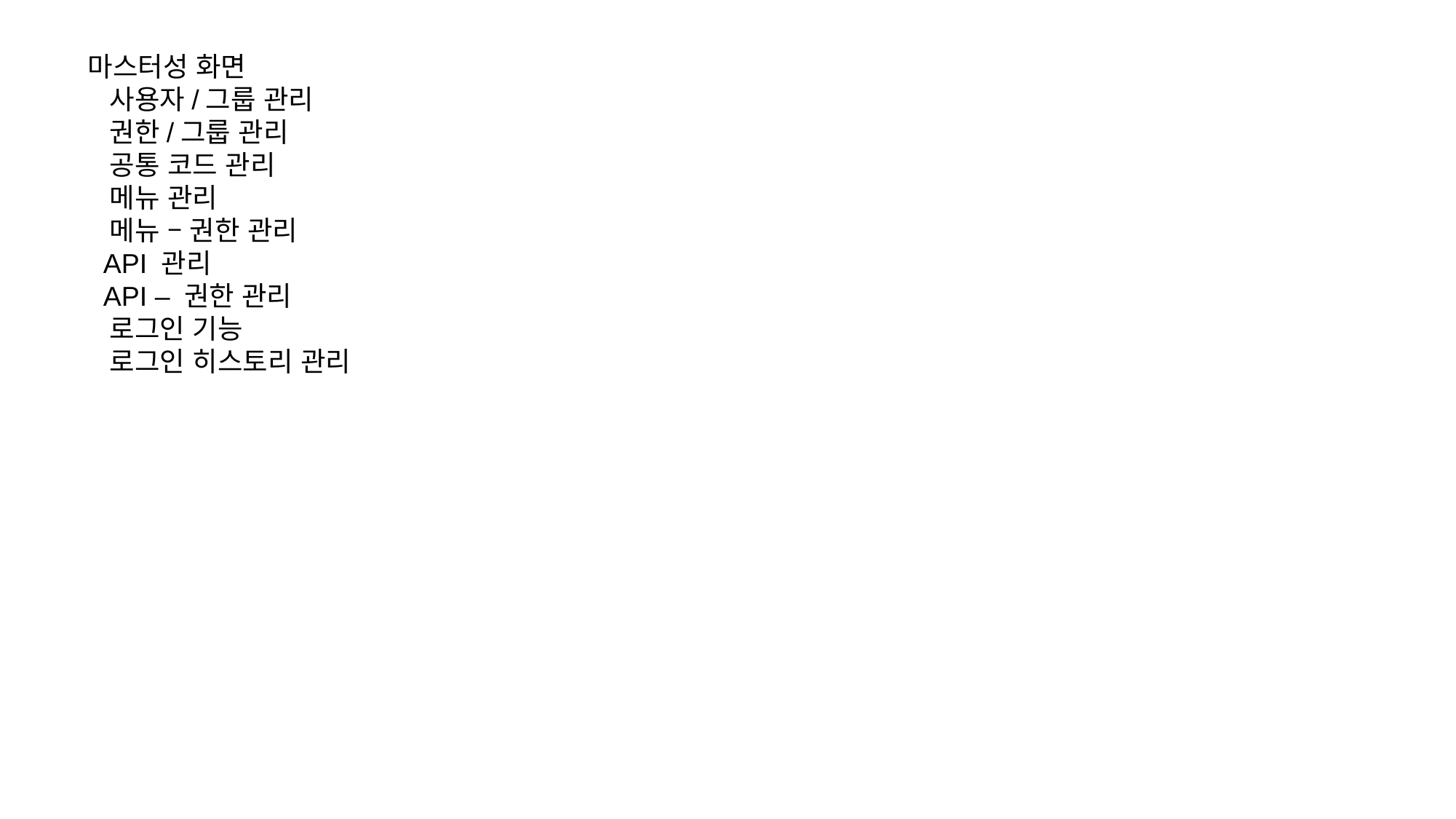

마스터성 화면
  사용자/그룹 관리
  권한/그룹 관리
  공통 코드 관리
  메뉴 관리
  메뉴 – 권한 관리
  API 관리
  API – 권한 관리
  로그인 기능
  로그인 히스토리 관리